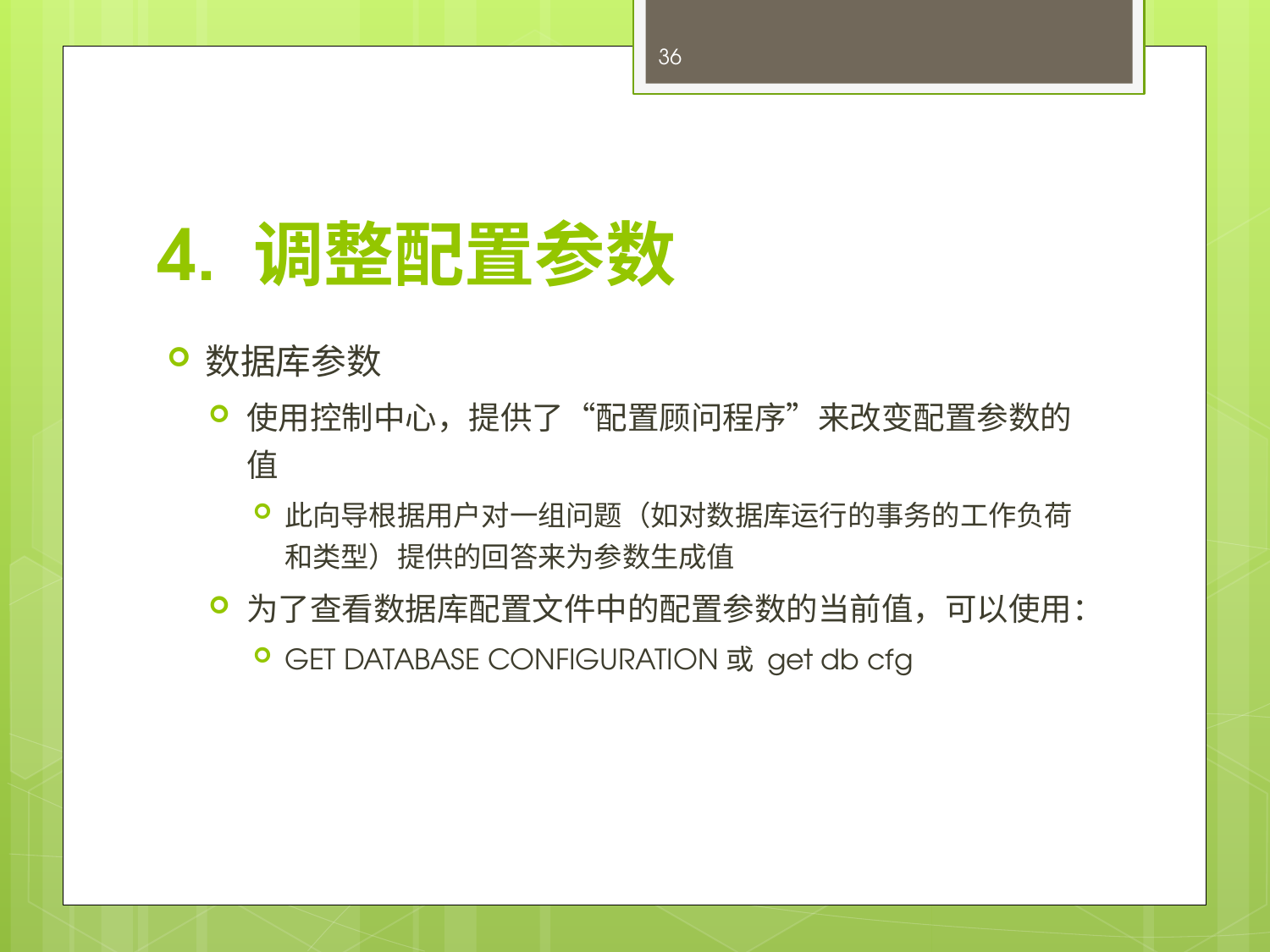

36
# 4. 调整配置参数
数据库参数
使用控制中心，提供了“配置顾问程序”来改变配置参数的值
此向导根据用户对一组问题（如对数据库运行的事务的工作负荷和类型）提供的回答来为参数生成值
为了查看数据库配置文件中的配置参数的当前值，可以使用：
GET DATABASE CONFIGURATION或 get db cfg